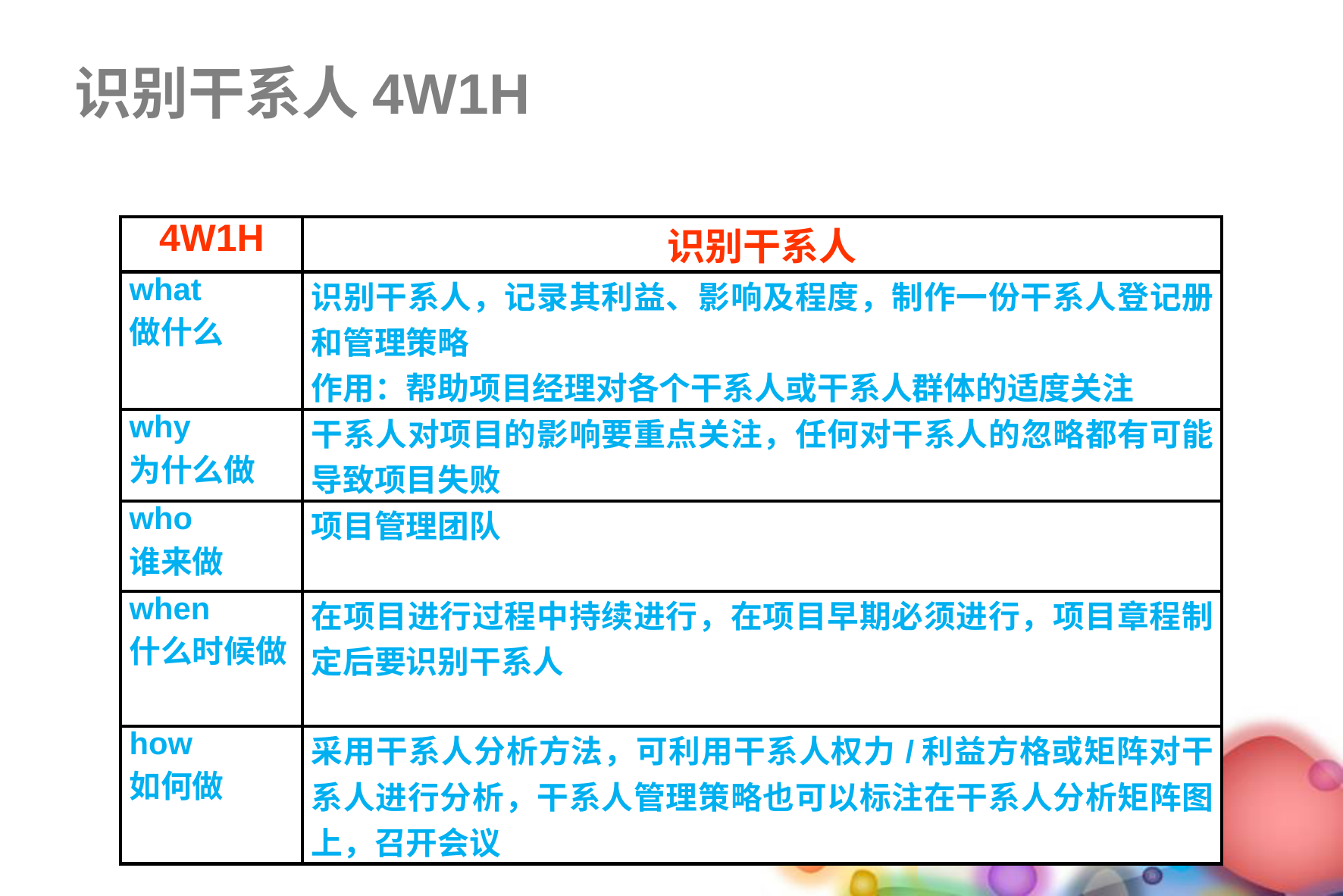

识别干系人4W1H
| 4W1H | 识别干系人 |
| --- | --- |
| what 做什么 | 识别干系人，记录其利益、影响及程度，制作一份干系人登记册和管理策略 作用：帮助项目经理对各个干系人或干系人群体的适度关注 |
| why 为什么做 | 干系人对项目的影响要重点关注，任何对干系人的忽略都有可能导致项目失败 |
| who 谁来做 | 项目管理团队 |
| when 什么时候做 | 在项目进行过程中持续进行，在项目早期必须进行，项目章程制定后要识别干系人 |
| how 如何做 | 采用干系人分析方法，可利用干系人权力/利益方格或矩阵对干系人进行分析，干系人管理策略也可以标注在干系人分析矩阵图上，召开会议 |